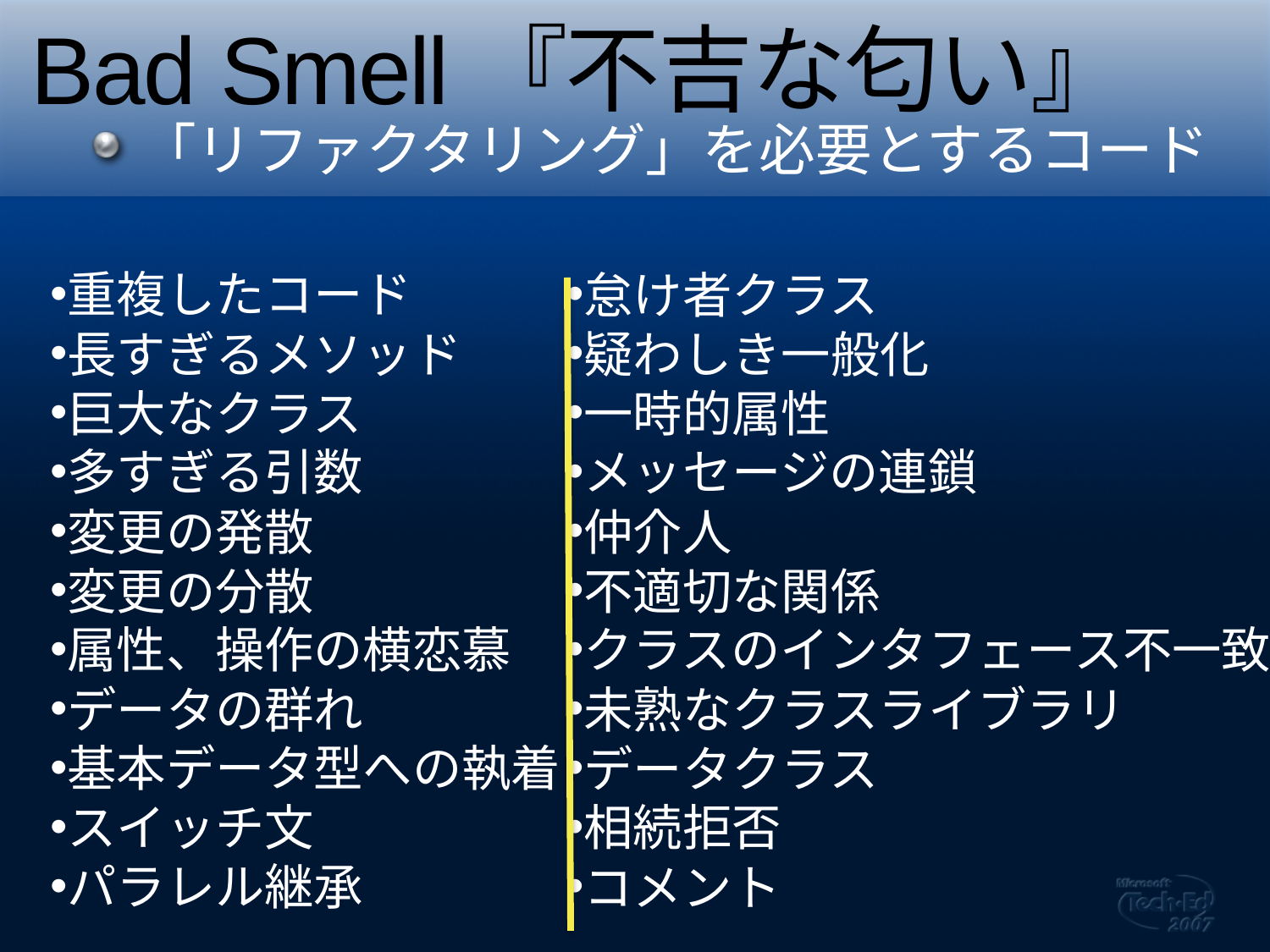

# Bad Smell『不吉な匂い』
「リファクタリング」を必要とするコード
重複したコード
長すぎるメソッド
巨大なクラス
多すぎる引数
変更の発散
変更の分散
属性、操作の横恋慕
データの群れ
基本データ型への執着
スイッチ文
パラレル継承
怠け者クラス
疑わしき一般化
一時的属性
メッセージの連鎖
仲介人
不適切な関係
クラスのインタフェース不一致
未熟なクラスライブラリ
データクラス
相続拒否
コメント